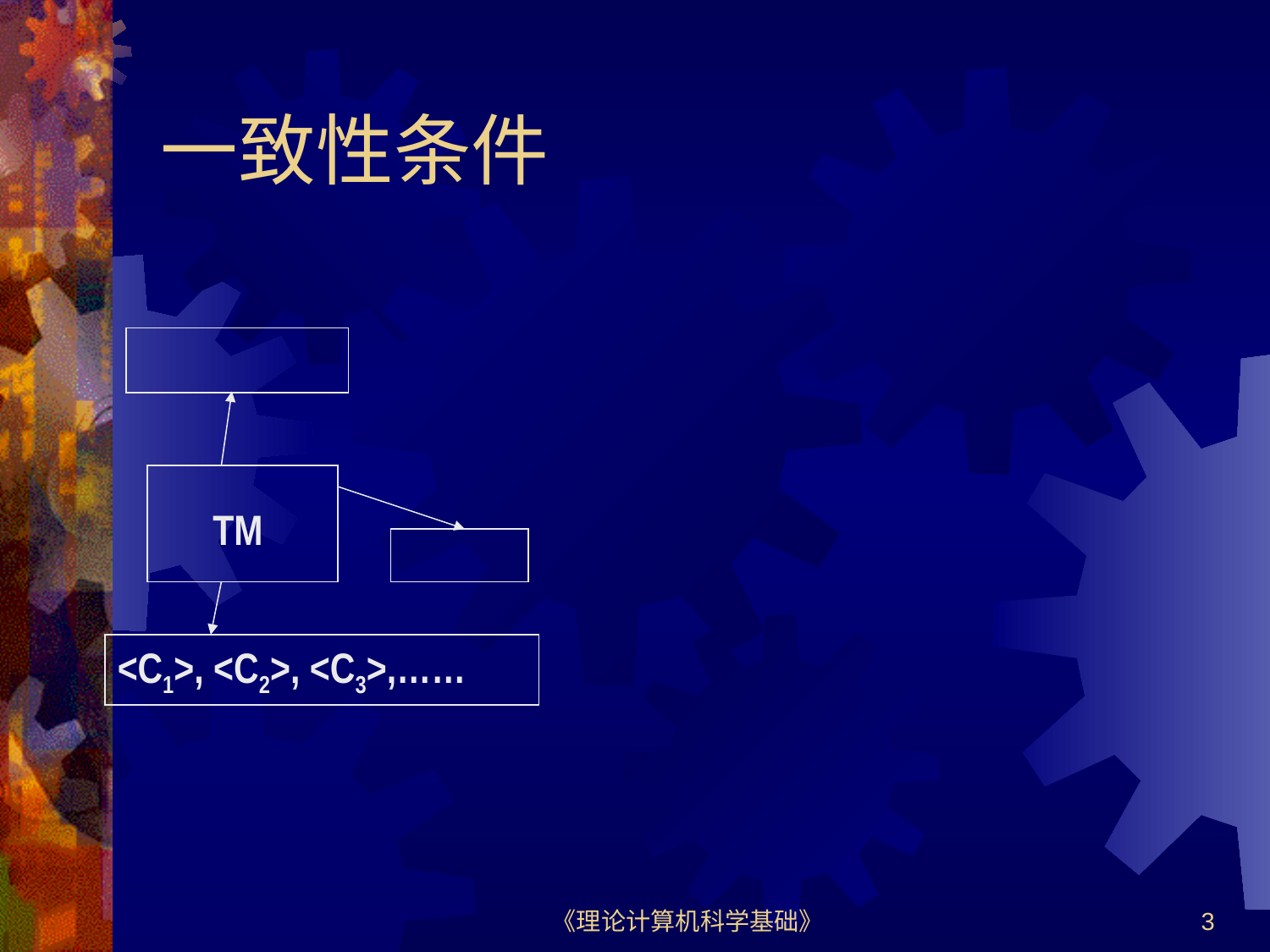

# 一致性条件

TM

<C1>, <C2>, <C3>,……
《理论计算机科学基础》
3